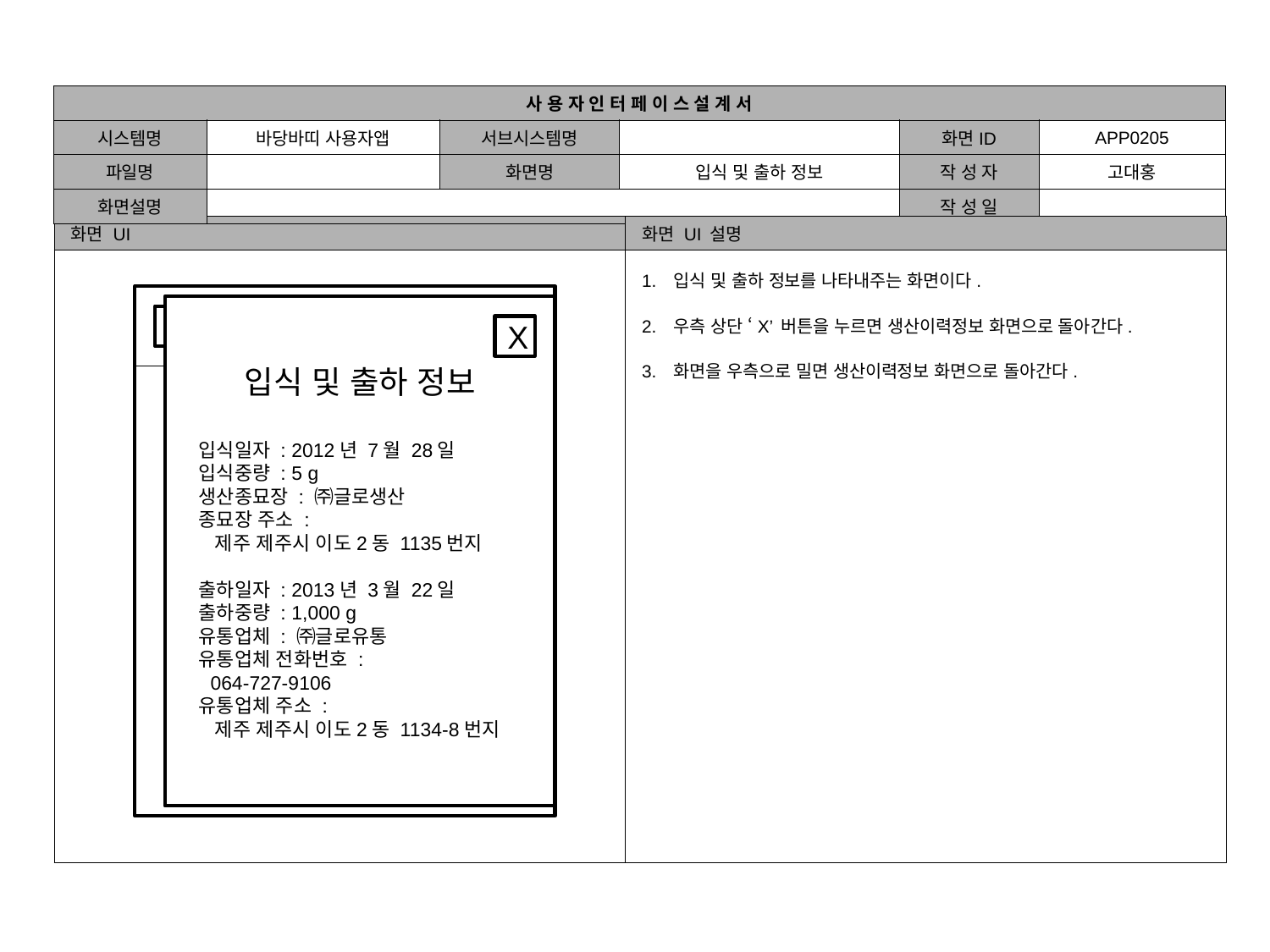

| 사 용 자 인 터 페 이 스 설 계 서 |  |  |  |  |  |
| --- | --- | --- | --- | --- | --- |
| 시스템명 | 바당바띠 사용자앱 | 서브시스템명 |  | 화면ID | APP0205 |
| 파일명 |  | 화면명 | 입식 및 출하 정보 | 작 성 자 | 고대홍 |
| 화면설명 |  |  |  | 작 성 일 |  |
| 화면 UI |
| --- |
|  |
| 화면 UI 설명 |
| --- |
| 입식 및 출하 정보를 나타내주는 화면이다. 우측 상단 ‘X’ 버튼을 누르면 생산이력정보 화면으로 돌아간다. 화면을 우측으로 밀면 생산이력정보 화면으로 돌아간다. |
생산이력정보

입식 및 출하 정보

   입식일자 : 2012년 7월 28일
   입식중량 : 5 g
   생산종묘장 : ㈜글로생산
   종묘장 주소 :
      제주 제주시 이도2동 1135번지

   출하일자 : 2013년 3월 22일
   출하중량 : 1,000 g
   유통업체 : ㈜글로유통
   유통업체 전화번호 :
      064-727-9106
   유통업체 주소 :
      제주 제주시 이도2동 1134-8번지
三
X
어종              넙치        .
양식장명     글로수산    >
출하일자 2013년 3월 22일  >
HACCP인증정보 재생산-1234 >